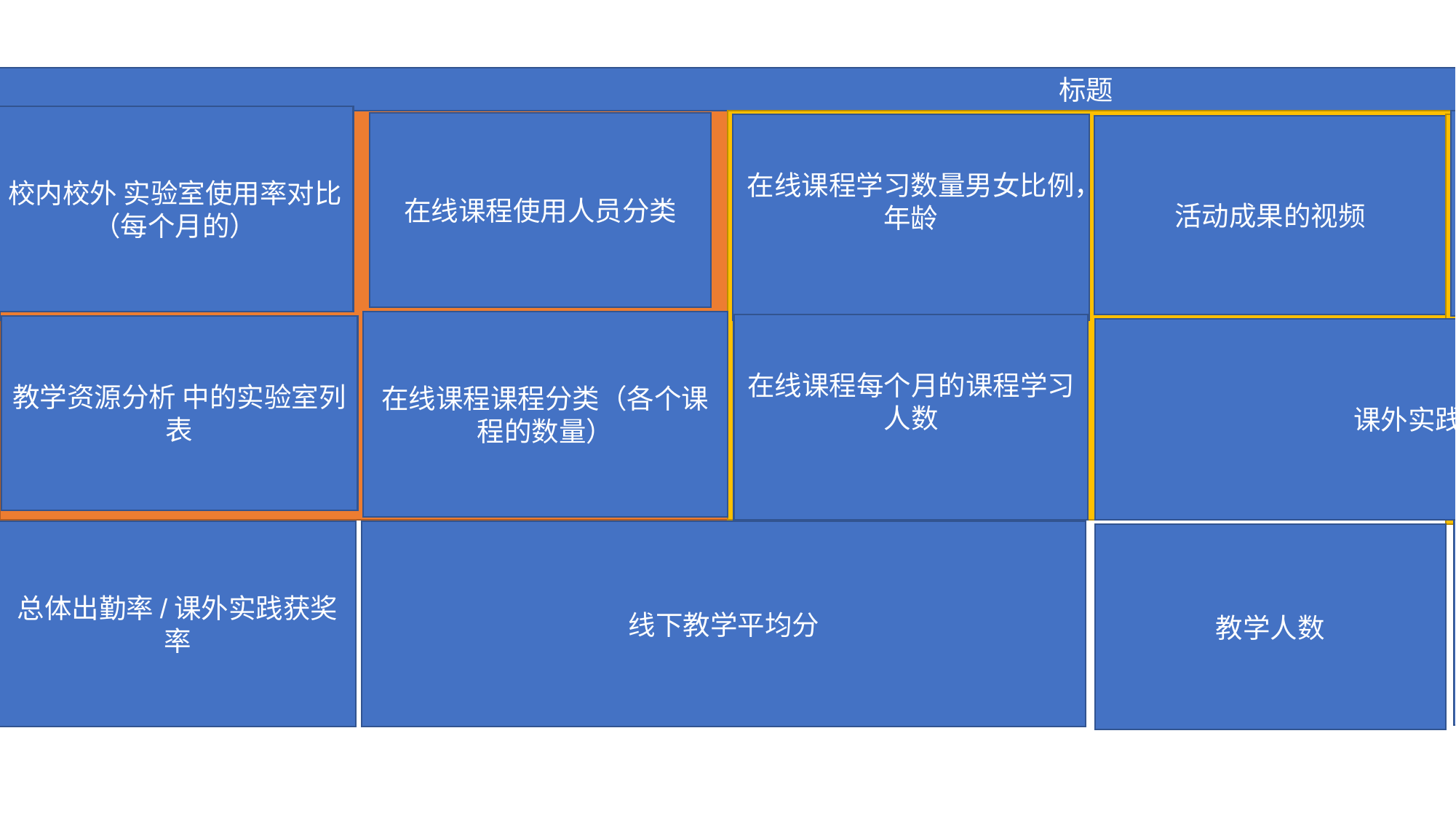

标题
校内校外 实验室使用率对比（每个月的）
日常监控

活动成果的图片

在线课程使用人员分类
在线课程学习数量男女比例，年龄

活动成果的视频
教师信息列表
在线课程课程分类（各个课程的数量）
在线课程每个月的课程学习人数

教学资源分析 中的实验室列表
课外实践获奖数
3D监控
学生评语
教学团队的图片
总体出勤率/课外实践获奖率
线下教学平均分
教学人数
课程综合评价
中心统计